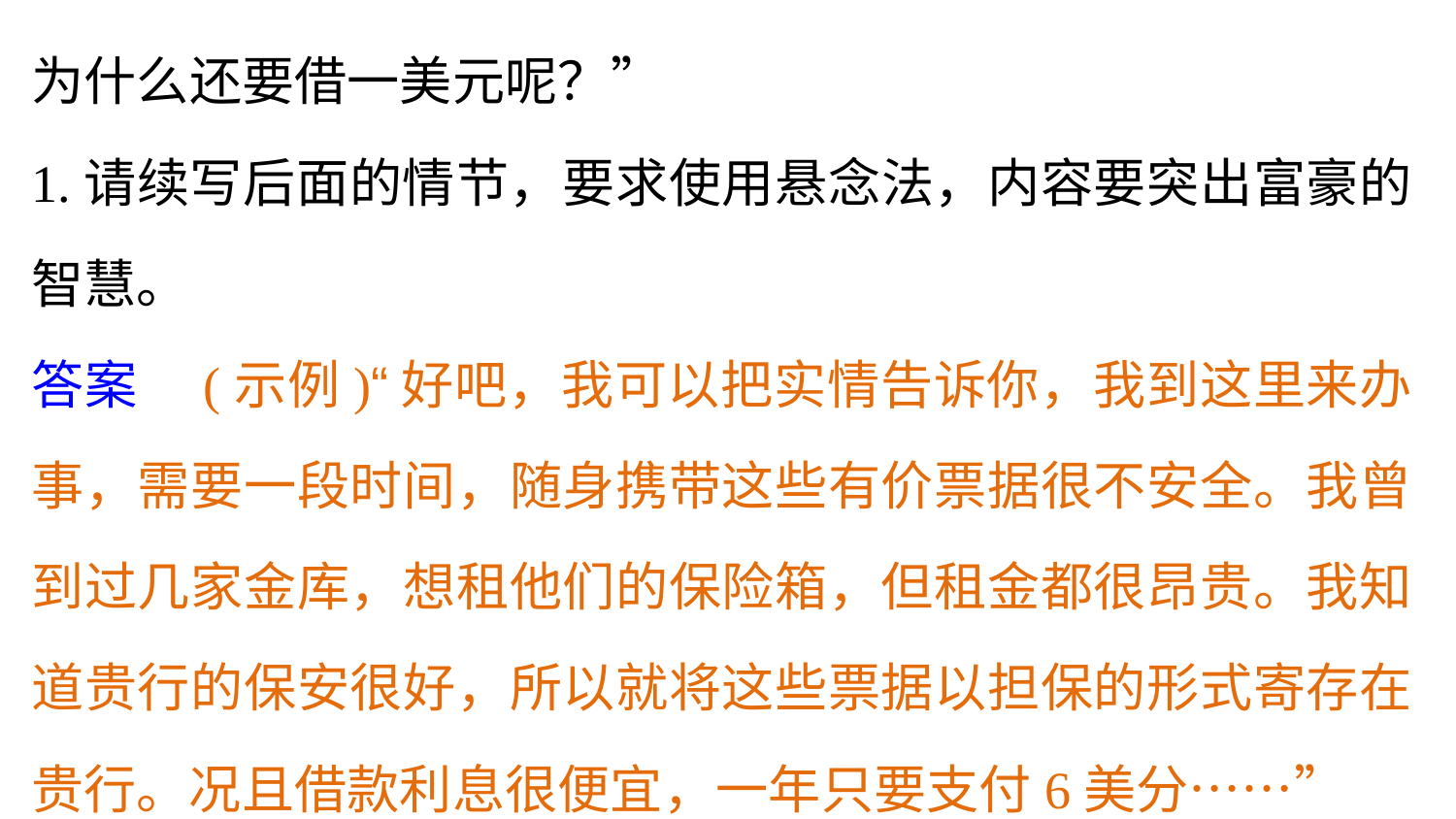

为什么还要借一美元呢？”
1.请续写后面的情节，要求使用悬念法，内容要突出富豪的智慧。
答案　(示例)“好吧，我可以把实情告诉你，我到这里来办事，需要一段时间，随身携带这些有价票据很不安全。我曾到过几家金库，想租他们的保险箱，但租金都很昂贵。我知道贵行的保安很好，所以就将这些票据以担保的形式寄存在贵行。况且借款利息很便宜，一年只要支付6美分……”